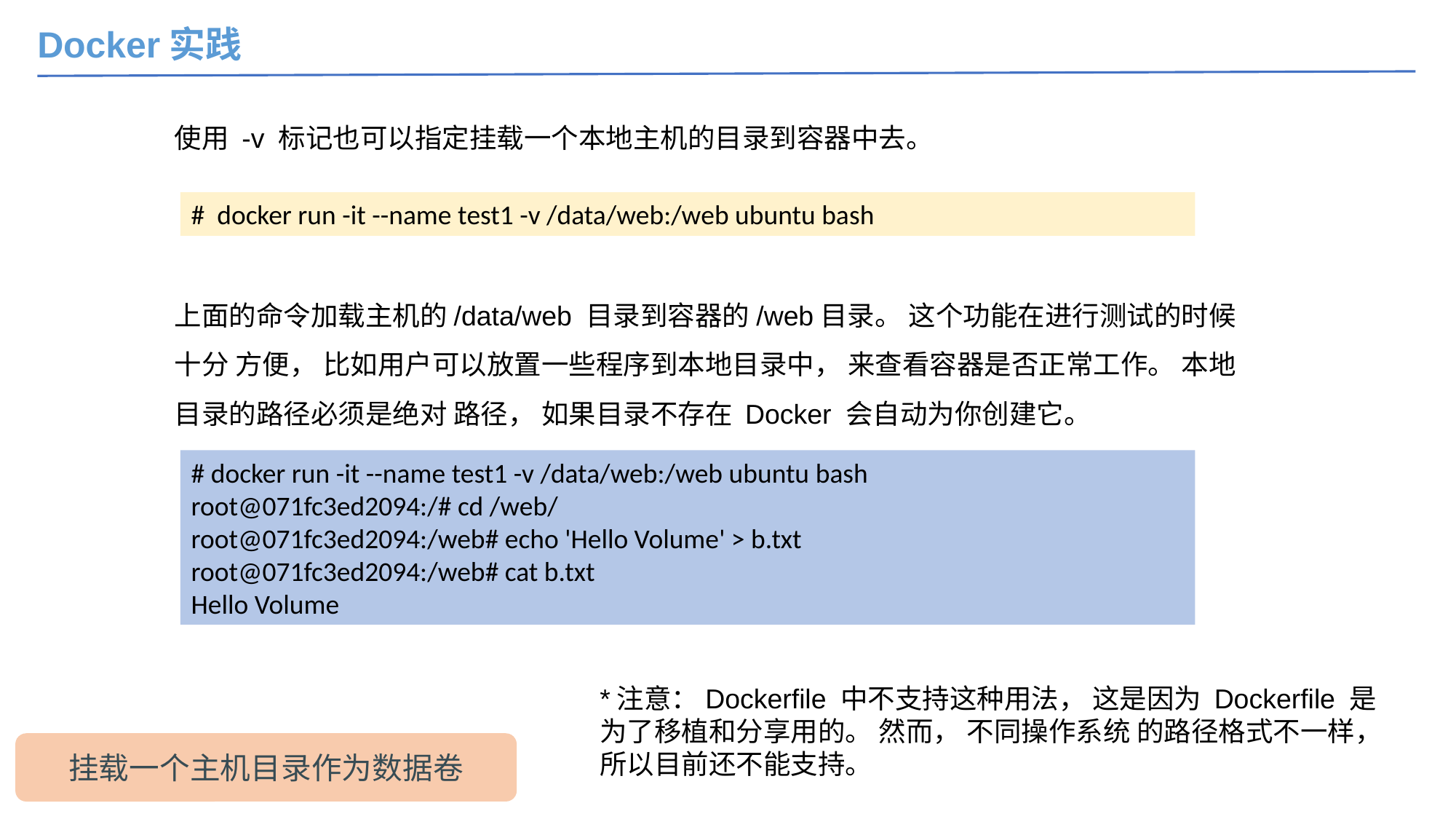

Docker实践
使用 -v 标记也可以指定挂载一个本地主机的目录到容器中去。
#  docker run -it --name test1 -v /data/web:/web ubuntu bash
上面的命令加载主机的/data/web 目录到容器的/web目录。 这个功能在进行测试的时候十分 方便， 比如用户可以放置一些程序到本地目录中， 来查看容器是否正常工作。 本地目录的路径必须是绝对 路径， 如果目录不存在 Docker 会自动为你创建它。
# docker run -it --name test1 -v /data/web:/web ubuntu bash
root@071fc3ed2094:/# cd /web/
root@071fc3ed2094:/web# echo 'Hello Volume' > b.txt
root@071fc3ed2094:/web# cat b.txt
Hello Volume
*注意：Dockerfile 中不支持这种用法， 这是因为 Dockerfile 是为了移植和分享用的。 然而， 不同操作系统 的路径格式不一样， 所以目前还不能支持。
挂载一个主机目录作为数据卷